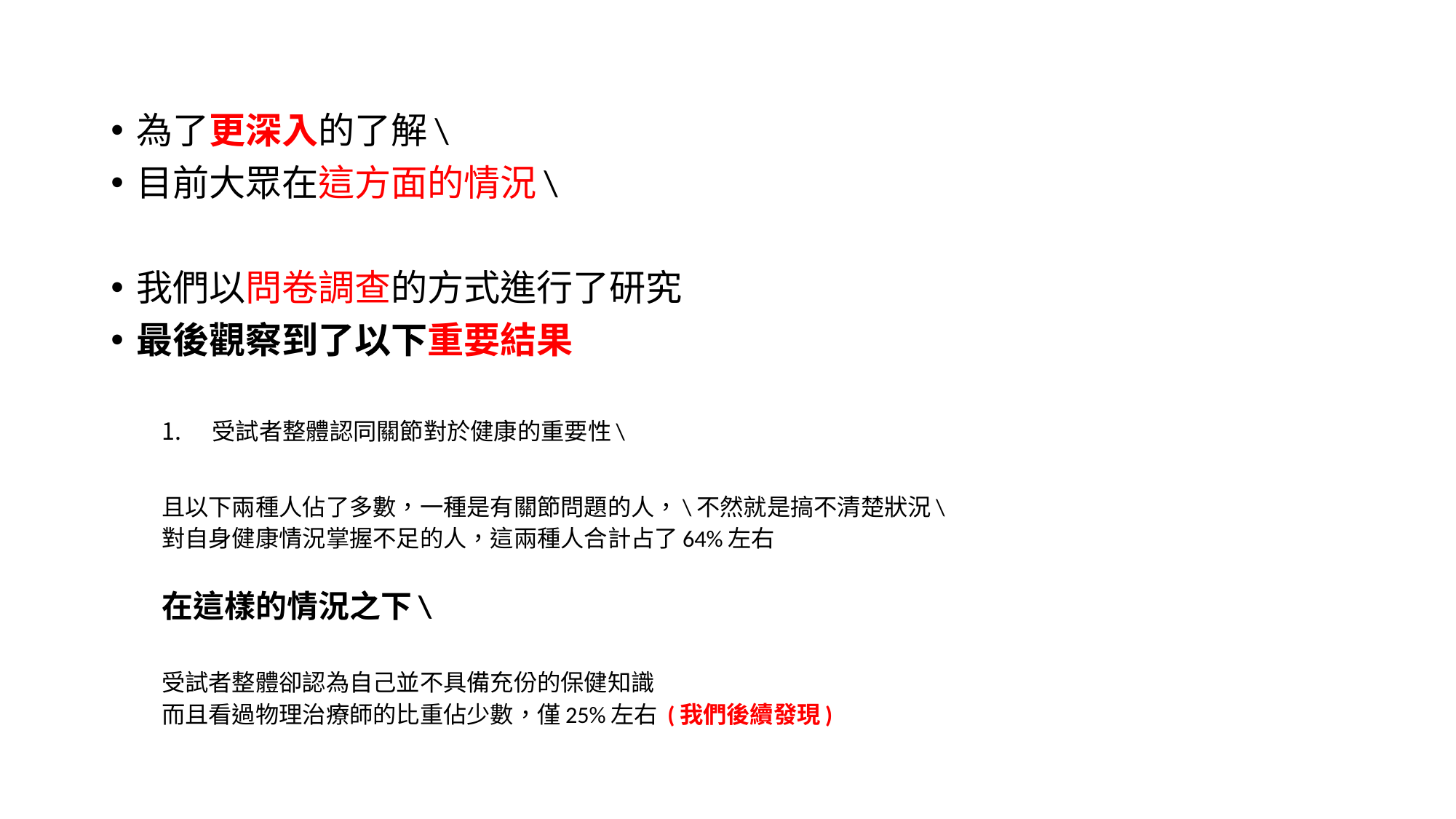

為了更深入的了解\
目前大眾在這方面的情況\

我們以問卷調查的方式進行了研究
最後觀察到了以下重要結果

受試者整體認同關節對於健康的重要性\

且以下兩種人佔了多數，一種是有關節問題的人，\不然就是搞不清楚狀況\
對自身健康情況掌握不足的人，這兩種人合計占了64%左右

在這樣的情況之下\

受試者整體卻認為自己並不具備充份的保健知識
而且看過物理治療師的比重佔少數，僅25%左右 (我們後續發現)